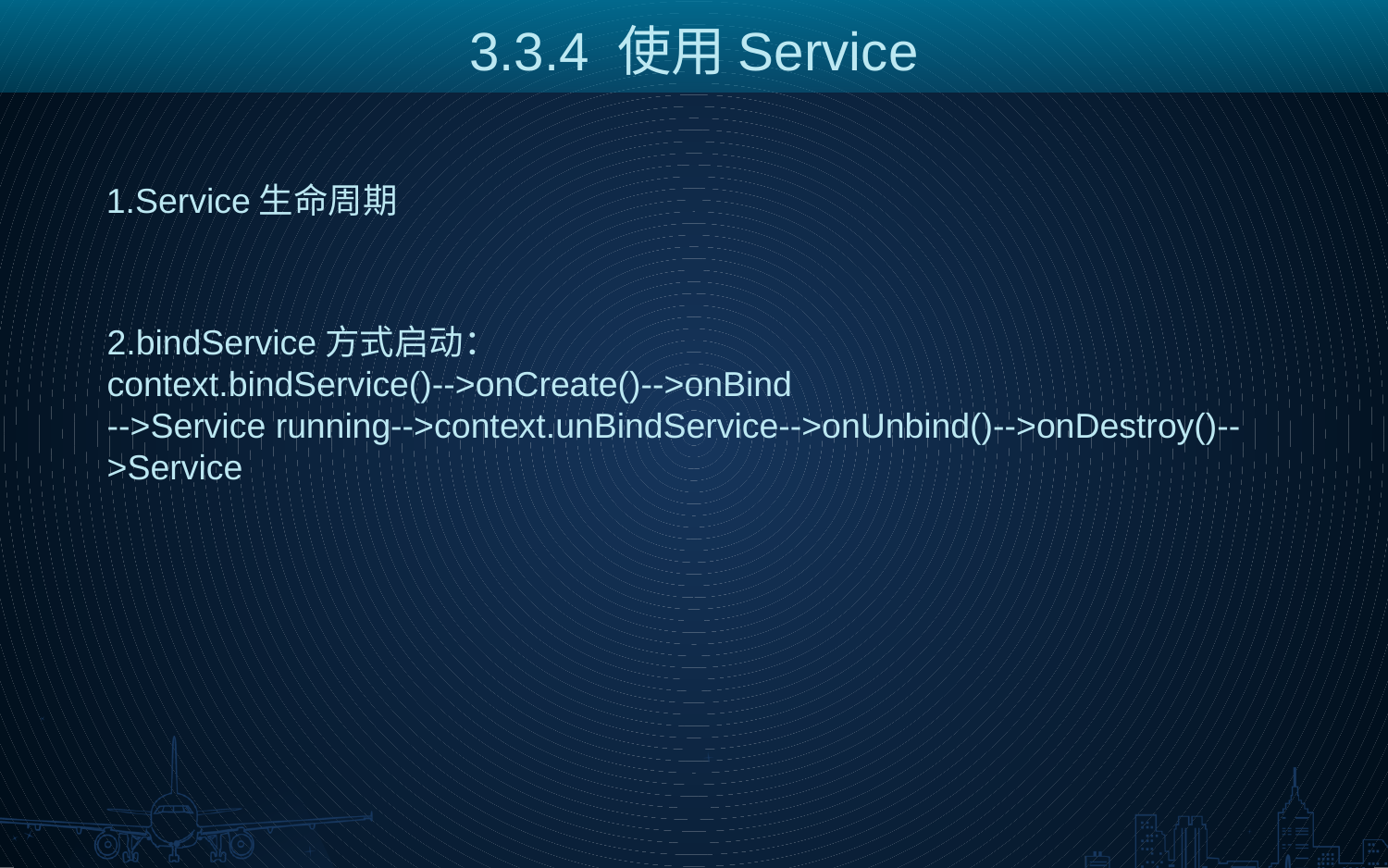

3.3.4 使用Service
1.Service生命周期
2.bindService方式启动：
context.bindService()-->onCreate()-->onBind
-->Service running-->context.unBindService-->onUnbind()-->onDestroy()-->Service